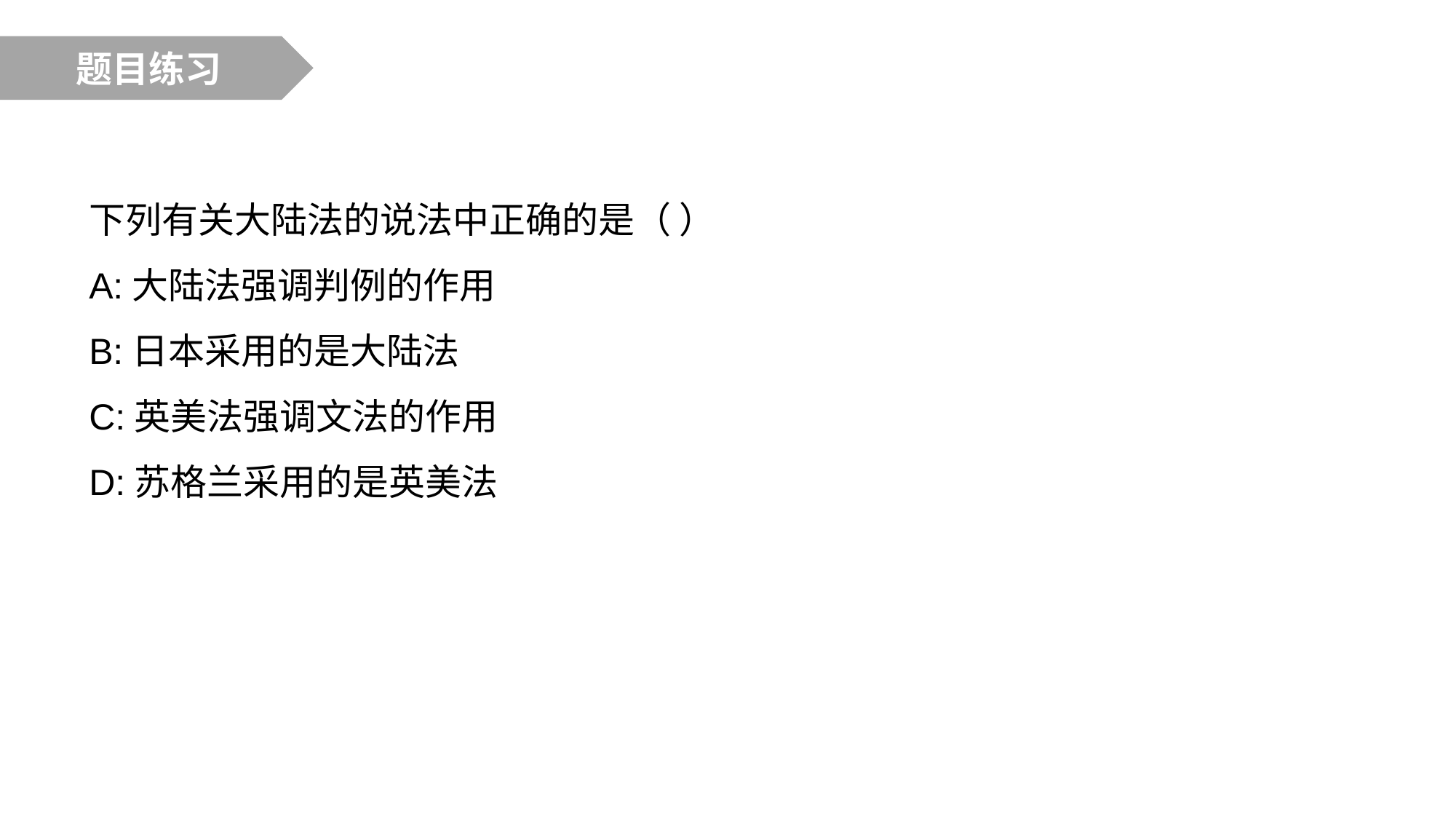

题目练习
下列有关大陆法的说法中正确的是（ ）
A:大陆法强调判例的作用
B:日本采用的是大陆法
C:英美法强调文法的作用
D:苏格兰采用的是英美法